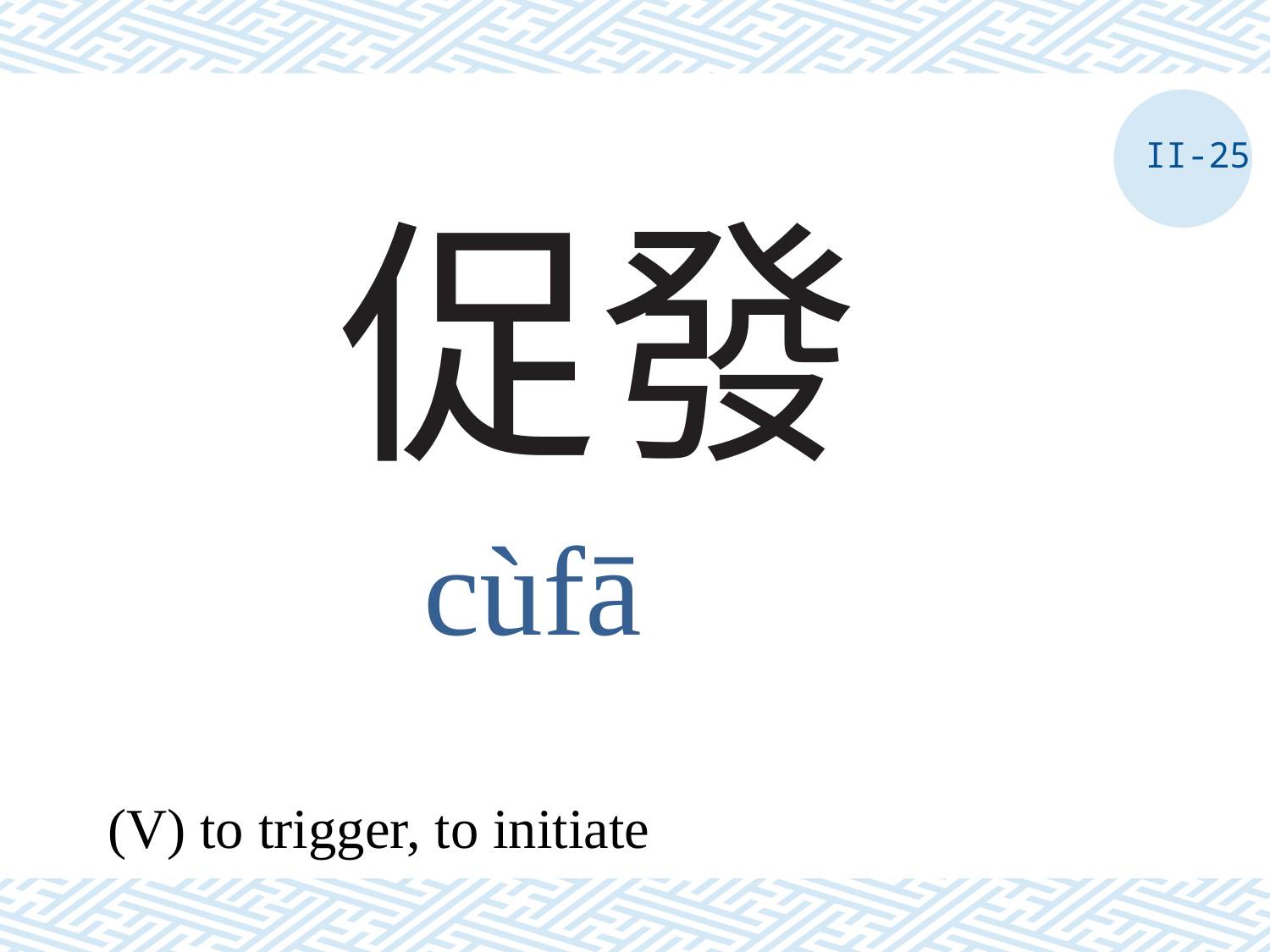

II-25

# 促發
cùfā
(V) to trigger, to initiate